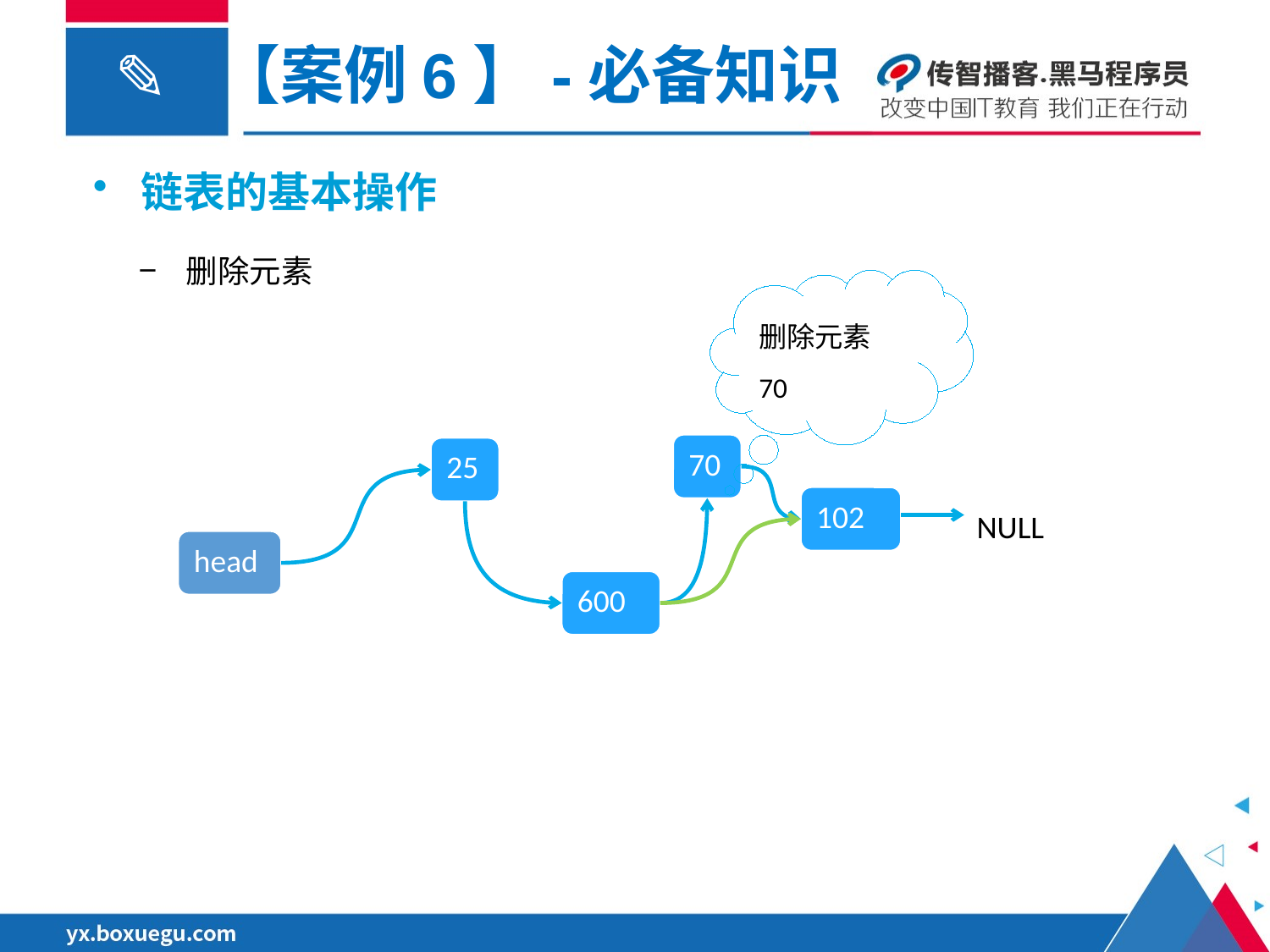

【案例6】-必备知识
链表的基本操作
删除元素
删除元素70
70
25
NULL
102
head
600